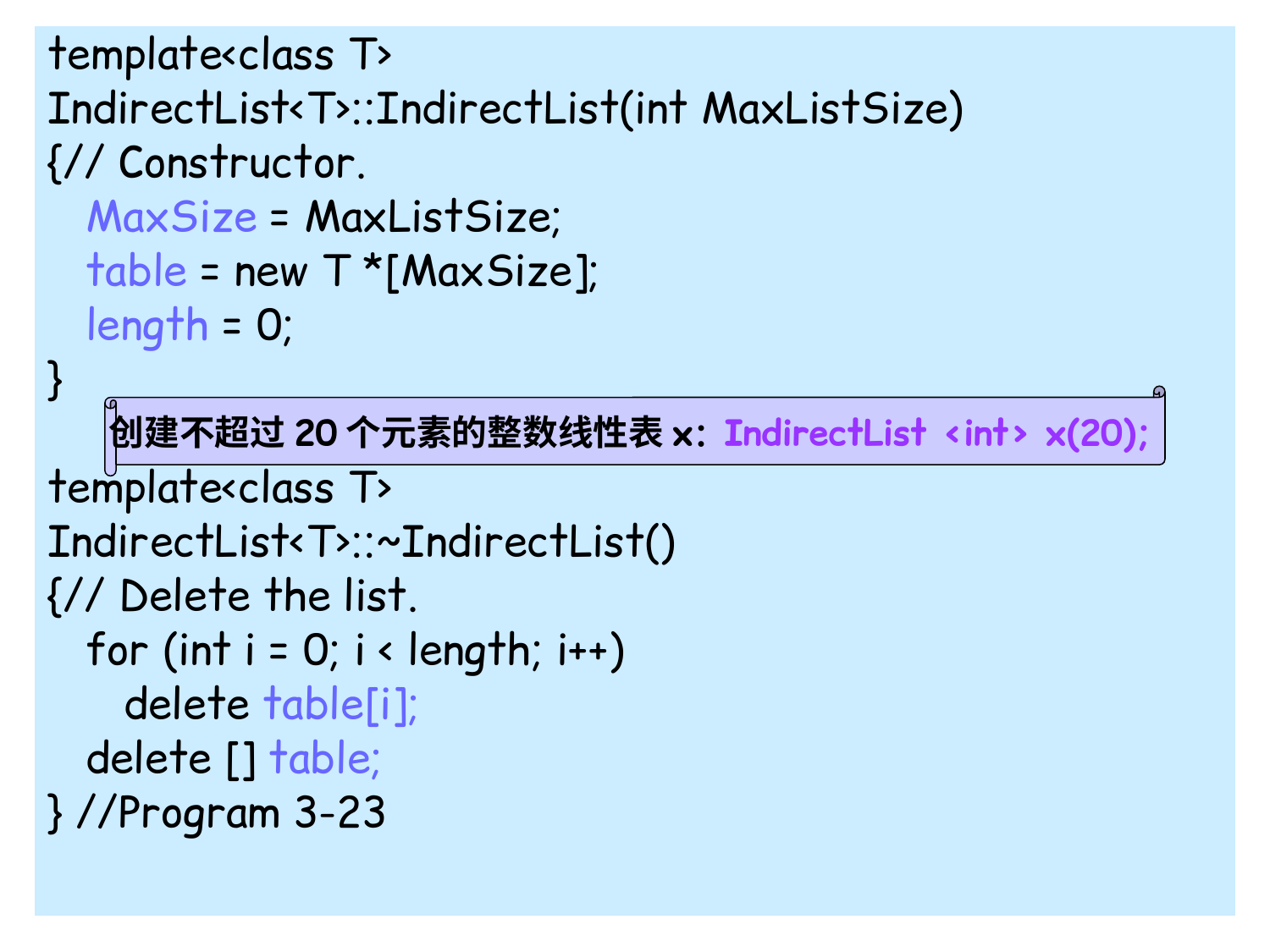

template<class T>
IndirectList<T>::IndirectList(int MaxListSize)
{// Constructor.
   MaxSize = MaxListSize;
   table = new T *[MaxSize];
   length = 0;
}

template<class T>
IndirectList<T>::~IndirectList()
{// Delete the list.
   for (int i = 0; i < length; i++)
      delete table[i];
   delete [] table;
} //Program 3-23
# 3.5.2	Operations
创建不超过20个元素的整数线性表x: IndirectList <int> x(20);

49